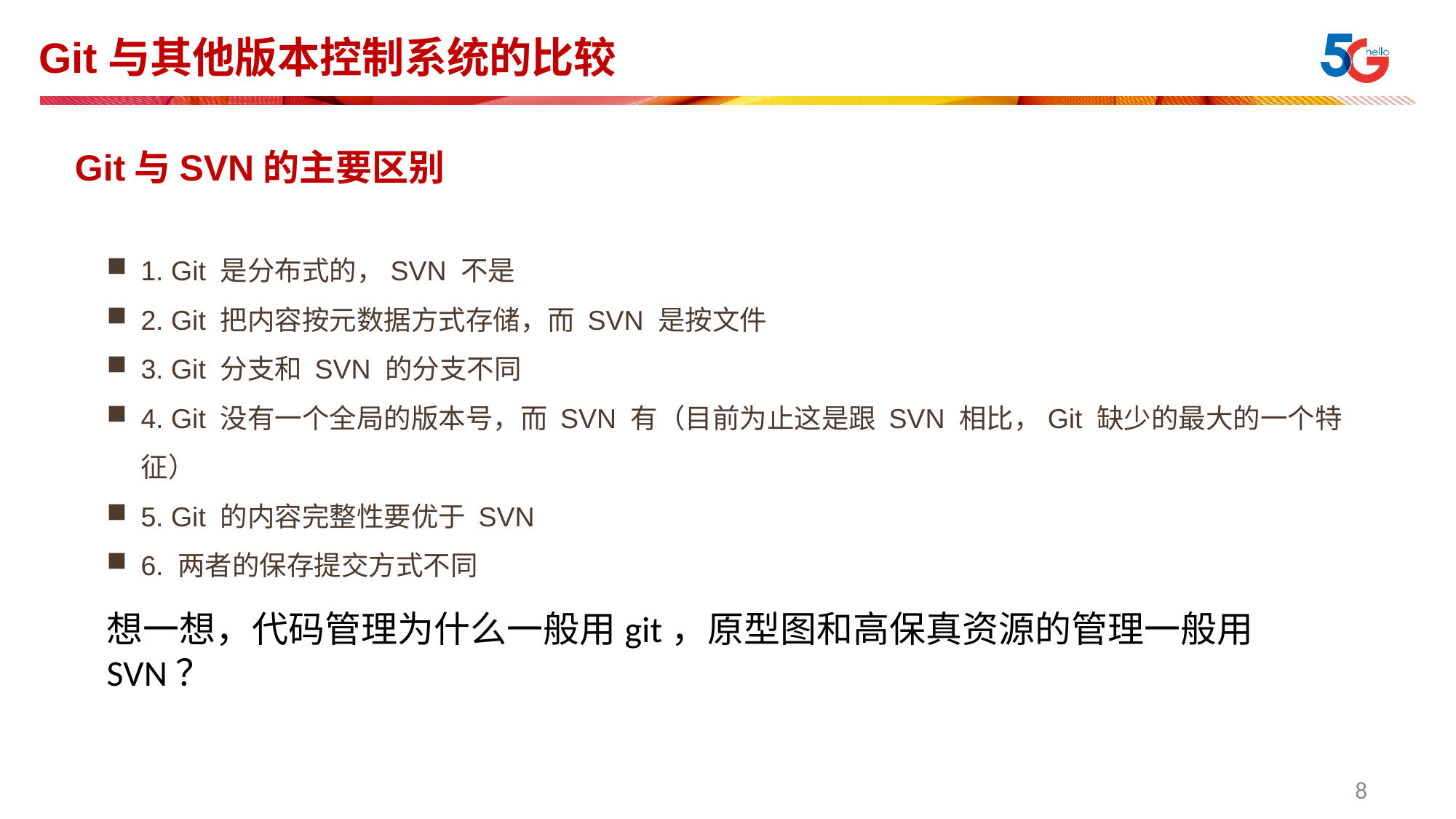

# Git与其他版本控制系统的比较
Git与SVN的主要区别
1. Git 是分布式的，SVN 不是
2. Git 把内容按元数据方式存储，而 SVN 是按文件
3. Git 分支和 SVN 的分支不同
4. Git 没有一个全局的版本号，而 SVN 有（目前为止这是跟 SVN 相比，Git 缺少的最大的一个特征）
5. Git 的内容完整性要优于 SVN
6. 两者的保存提交方式不同
想一想，代码管理为什么一般用git，原型图和高保真资源的管理一般用SVN？